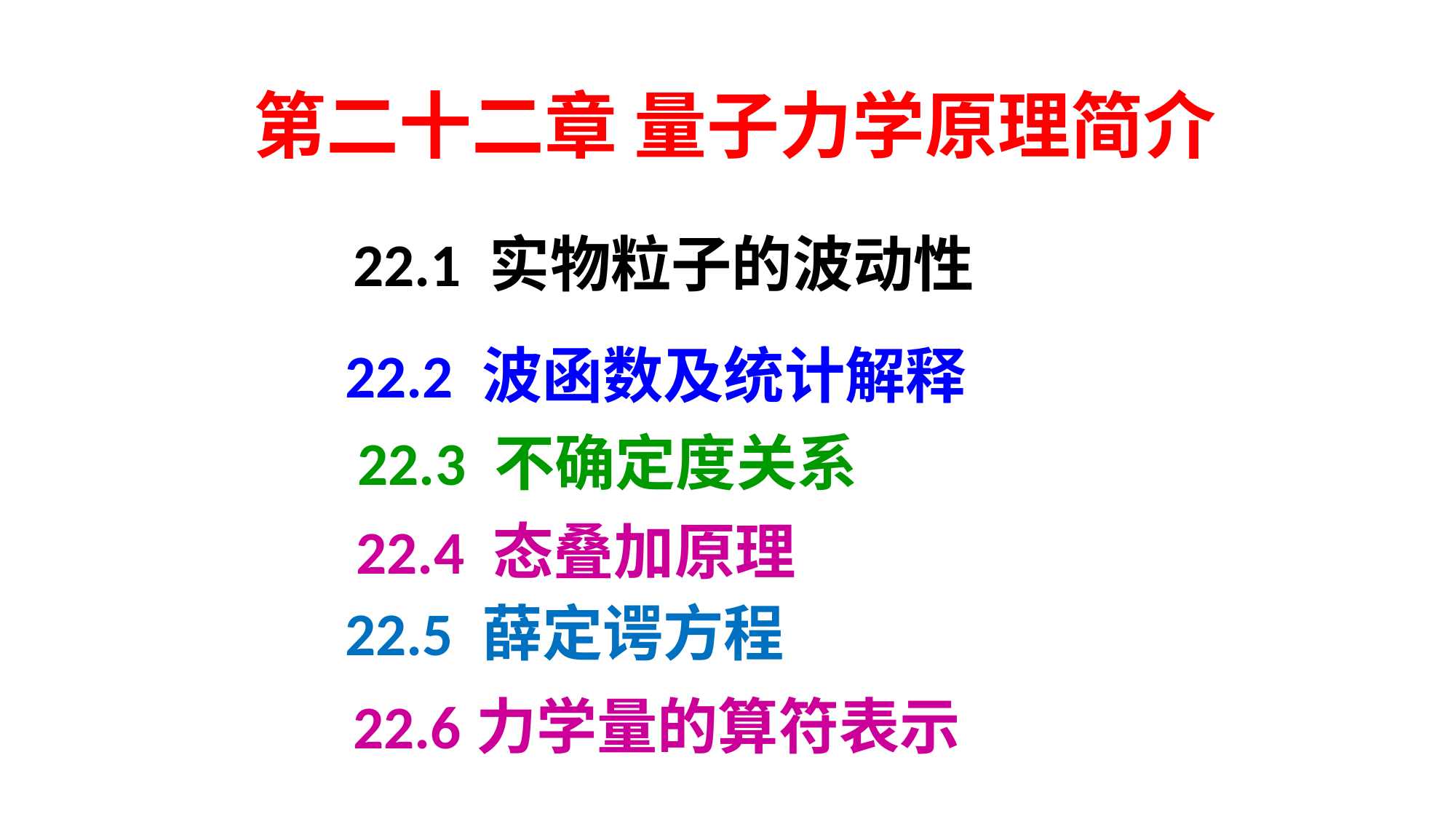

第二十二章 量子力学原理简介
22.1 实物粒子的波动性
22.2 波函数及统计解释
22.3 不确定度关系
22.4 态叠加原理
22.5 薛定谔方程
22.6力学量的算符表示